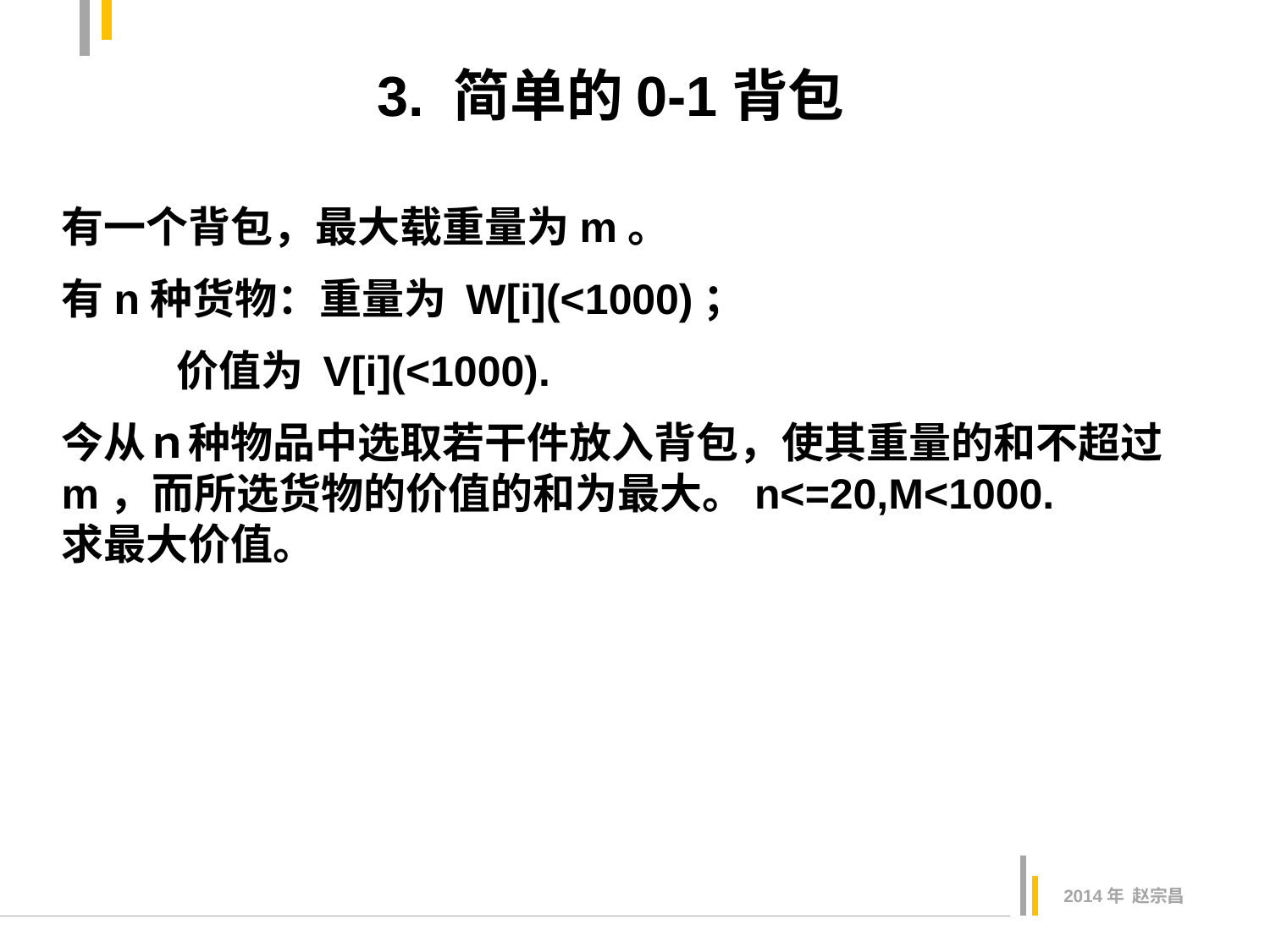

3. 简单的0-1背包
有一个背包，最大载重量为m。
有n种货物：重量为 W[i](<1000)；
           价值为 V[i](<1000).
今从ｎ种物品中选取若干件放入背包，使其重量的和不超过m，而所选货物的价值的和为最大。n<=20,M<1000.
求最大价值。